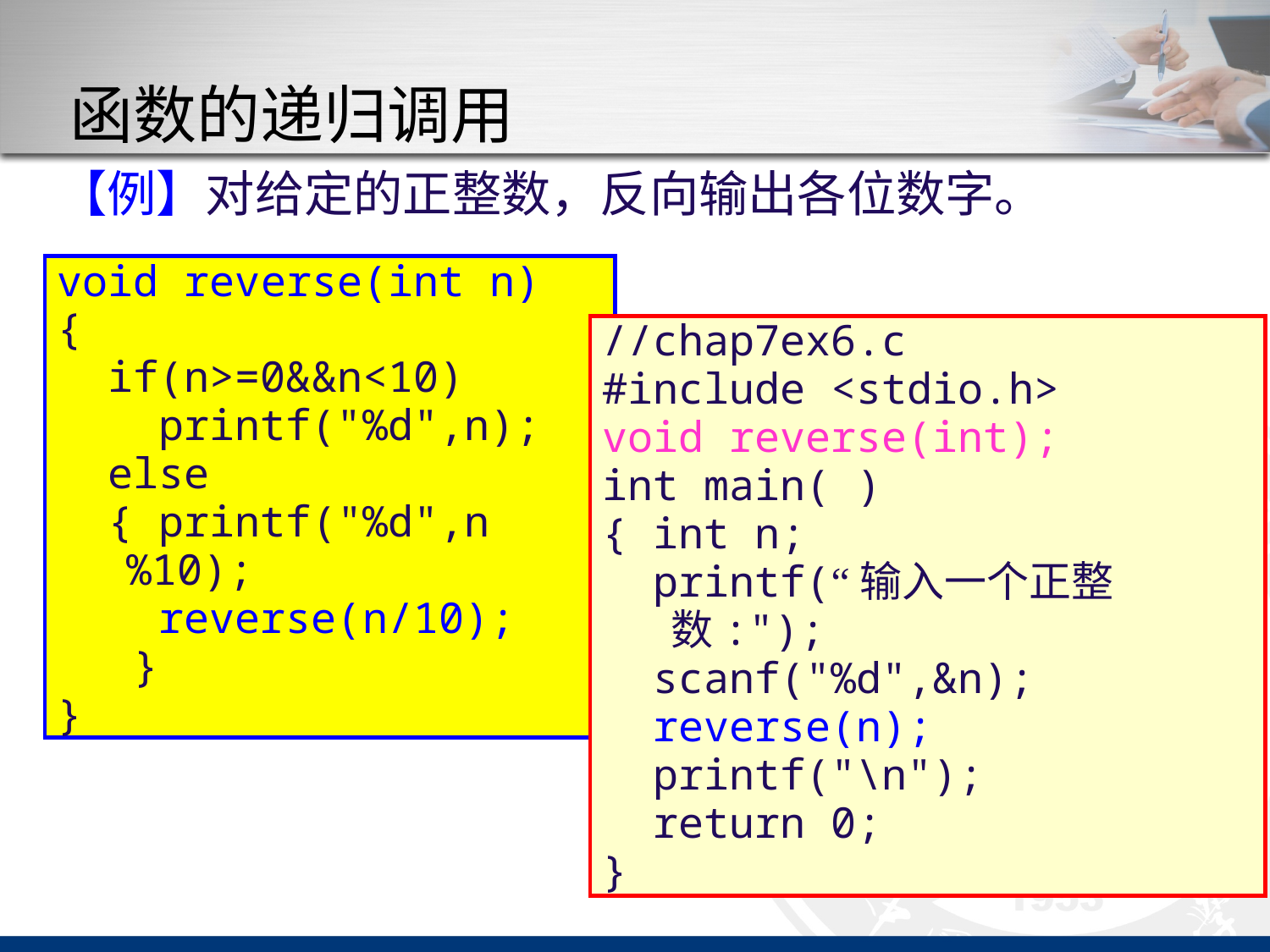

# 函数的递归调用
【例】对给定的正整数，反向输出各位数字。
void reverse(int n)
{
  if(n>=0&&n<10)
    printf("%d",n);
  else
  { printf("%d",n%10);
    reverse(n/10);
   }
}
//chap7ex6.c
#include <stdio.h>
void reverse(int);
int main( )
{ int n;
  printf(“输入一个正整数:");
  scanf("%d",&n);
  reverse(n);
  printf("\n");
  return 0;
}